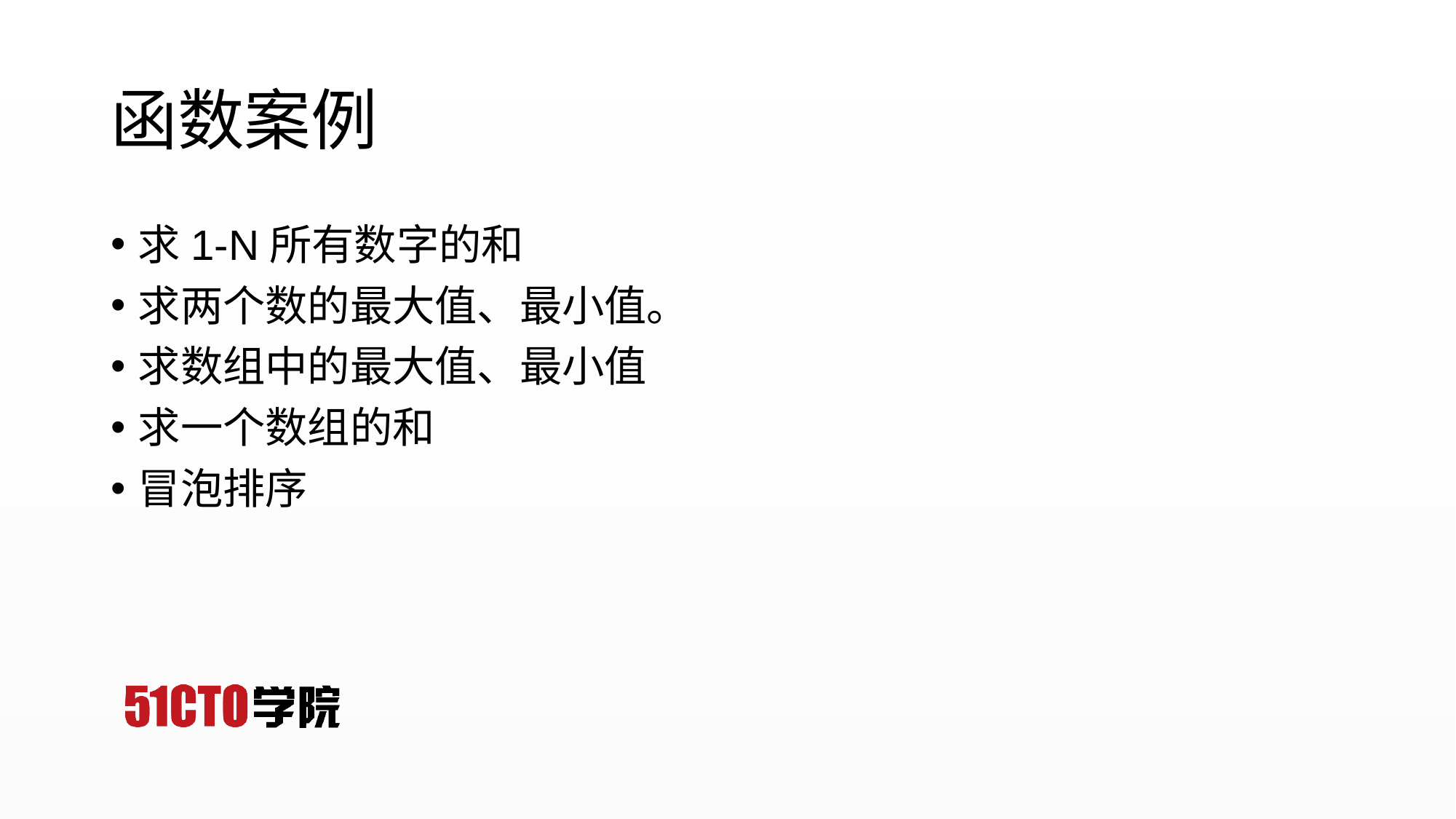

# 函数案例
求1-N所有数字的和
求两个数的最大值、最小值。
求数组中的最大值、最小值
求一个数组的和
冒泡排序